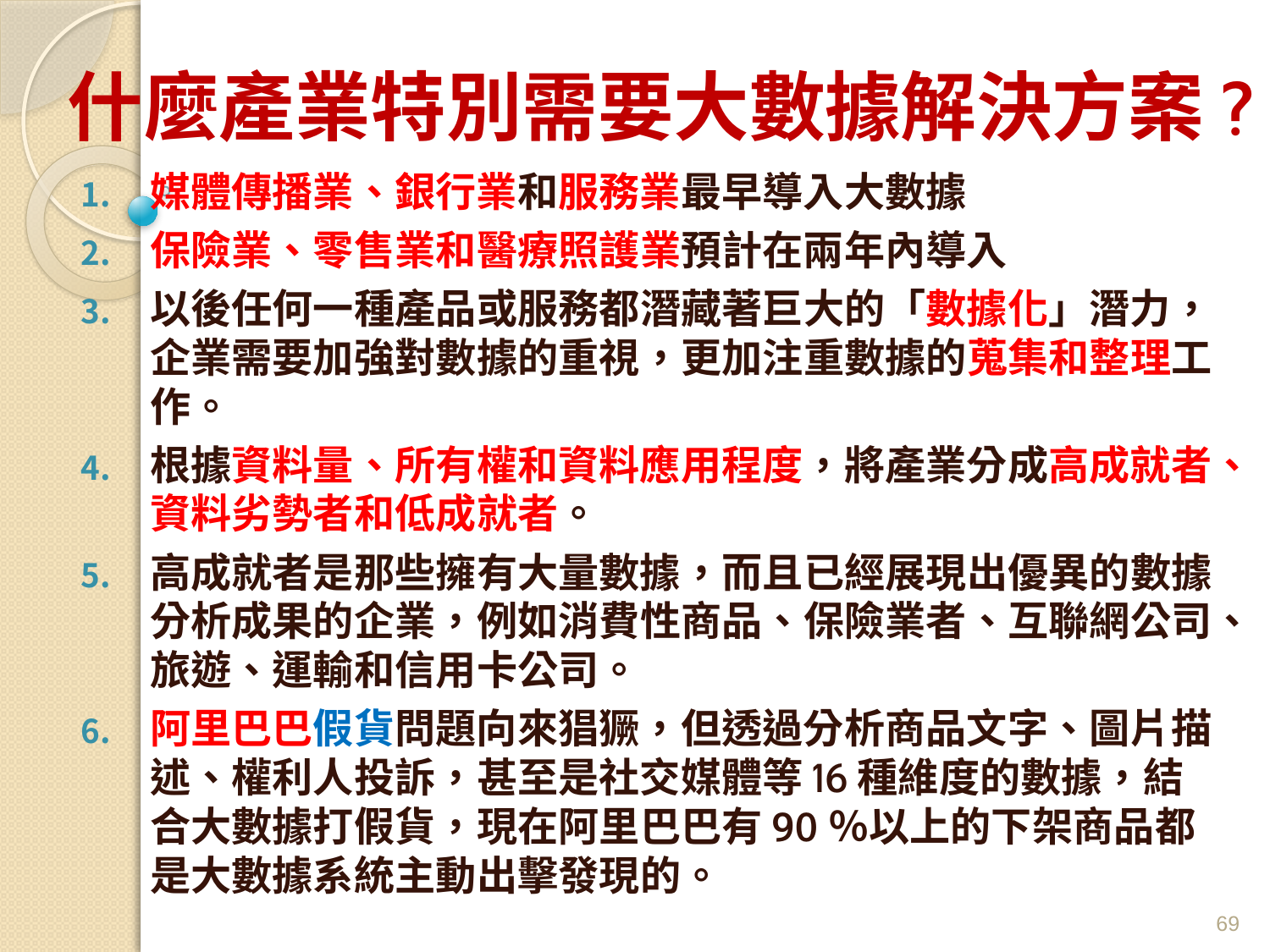

# 什麼產業特別需要大數據解決方案?
媒體傳播業、銀行業和服務業最早導入大數據
保險業、零售業和醫療照護業預計在兩年內導入
以後任何一種產品或服務都潛藏著巨大的「數據化」潛力，企業需要加強對數據的重視，更加注重數據的蒐集和整理工作。
根據資料量、所有權和資料應用程度，將產業分成高成就者、資料劣勢者和低成就者。
高成就者是那些擁有大量數據，而且已經展現出優異的數據分析成果的企業，例如消費性商品、保險業者、互聯網公司、旅遊、運輸和信用卡公司。
阿里巴巴假貨問題向來猖獗，但透過分析商品文字、圖片描述、權利人投訴，甚至是社交媒體等16種維度的數據，結合大數據打假貨，現在阿里巴巴有90％以上的下架商品都是大數據系統主動出擊發現的。
69